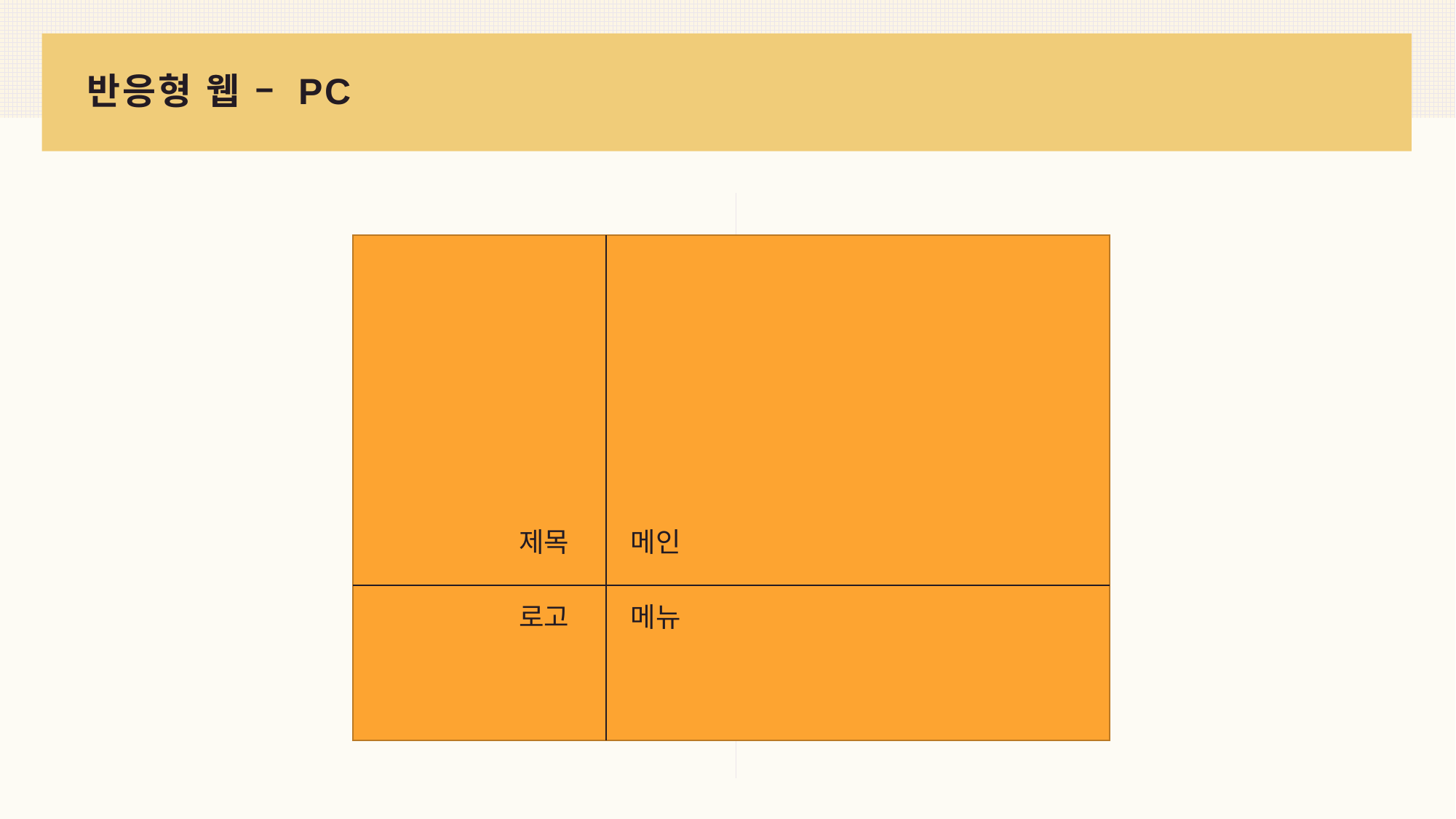

# 반응형 웹 – PC

메인
제목
로고
메뉴